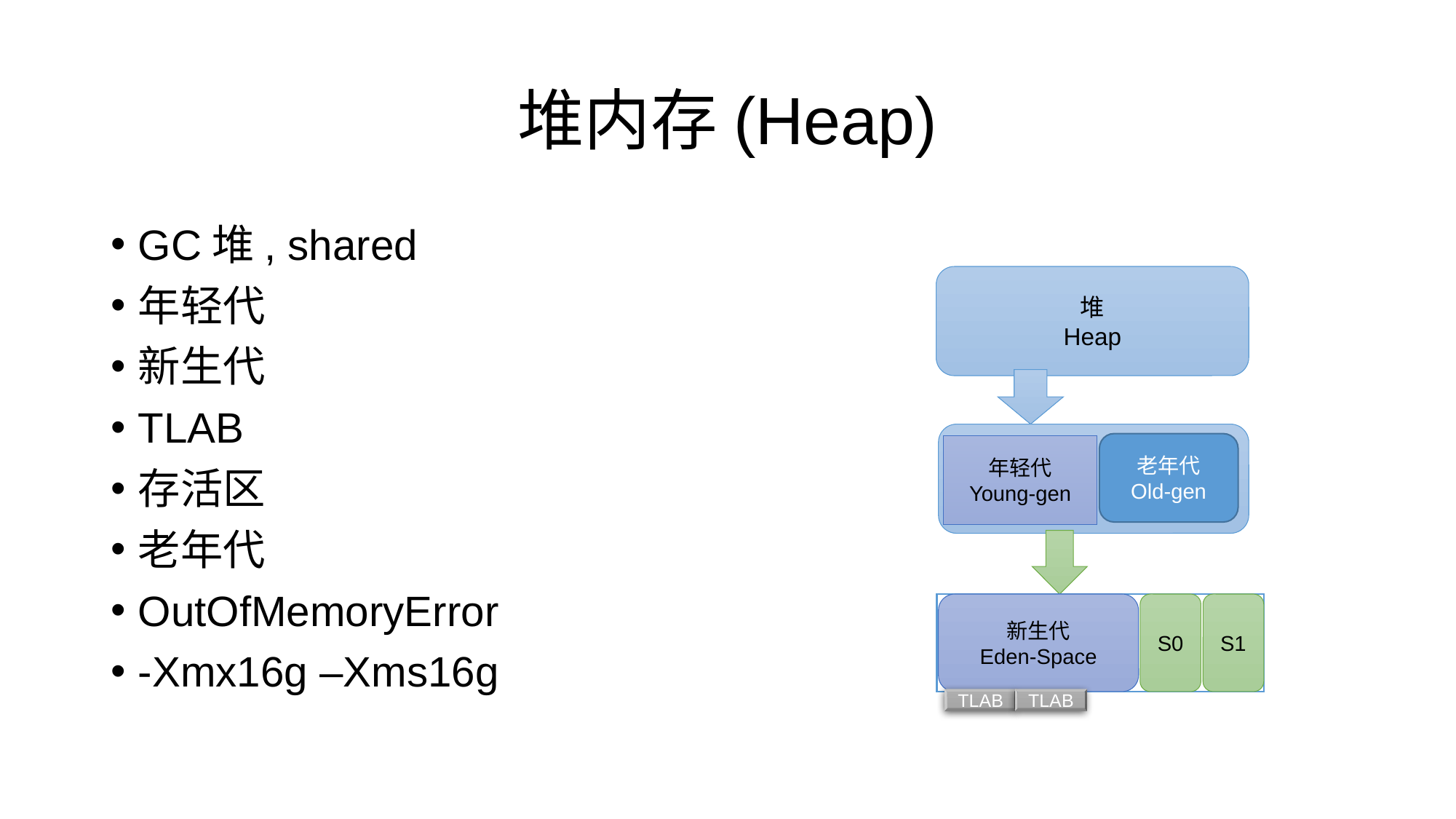

# 堆内存(Heap)
GC堆, shared
年轻代
新生代
TLAB
存活区
老年代
OutOfMemoryError
-Xmx16g –Xms16g
堆
Heap

老年代
Old-gen
年轻代
Young-gen

S0
S1
新生代
Eden-Space
TLAB
TLAB